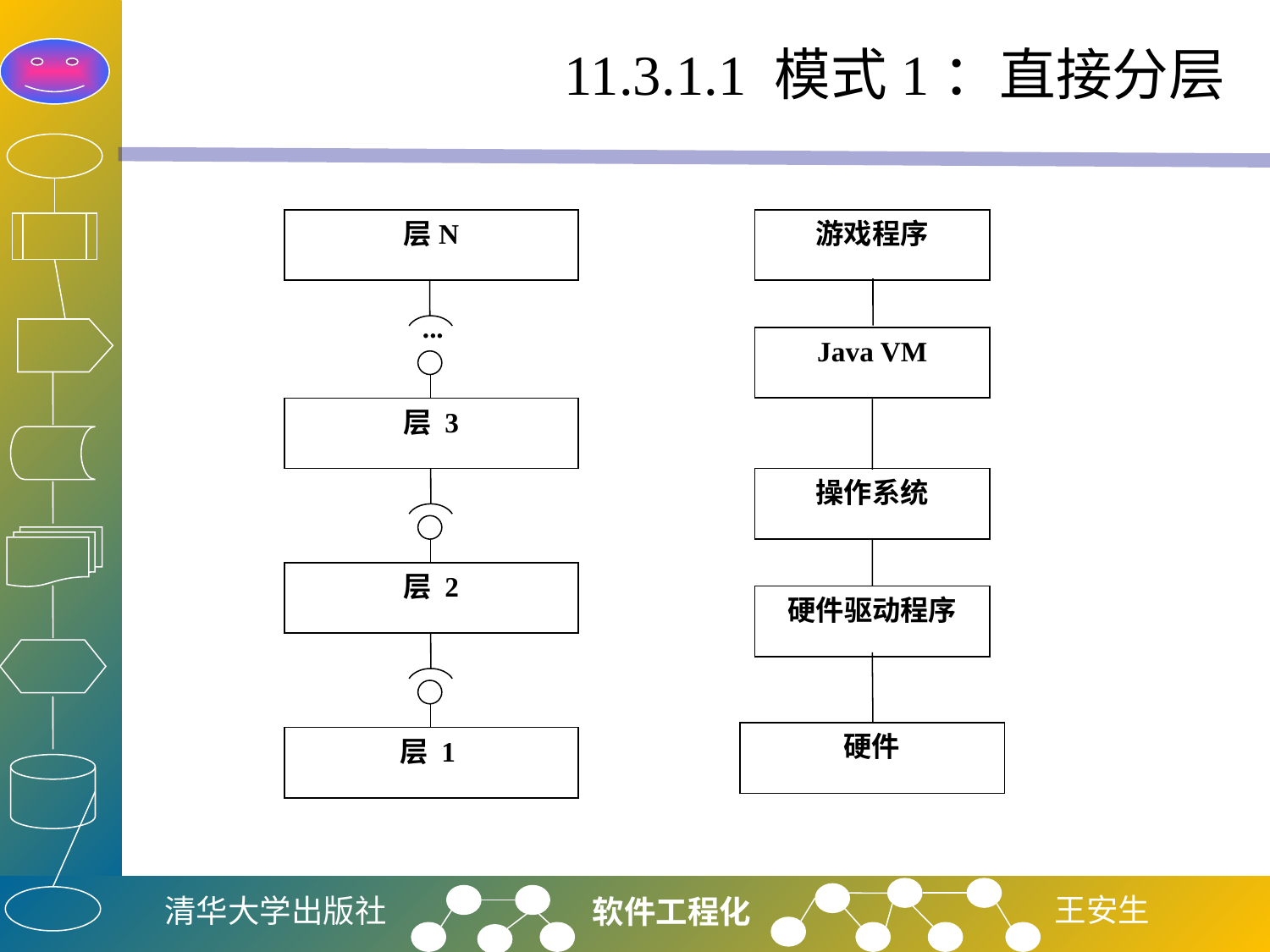

# 11.3.1.1 模式1：直接分层
层N
游戏程序

...

Java VM

层 3

操作系统

层 2
硬件驱动程序

硬件
层 1